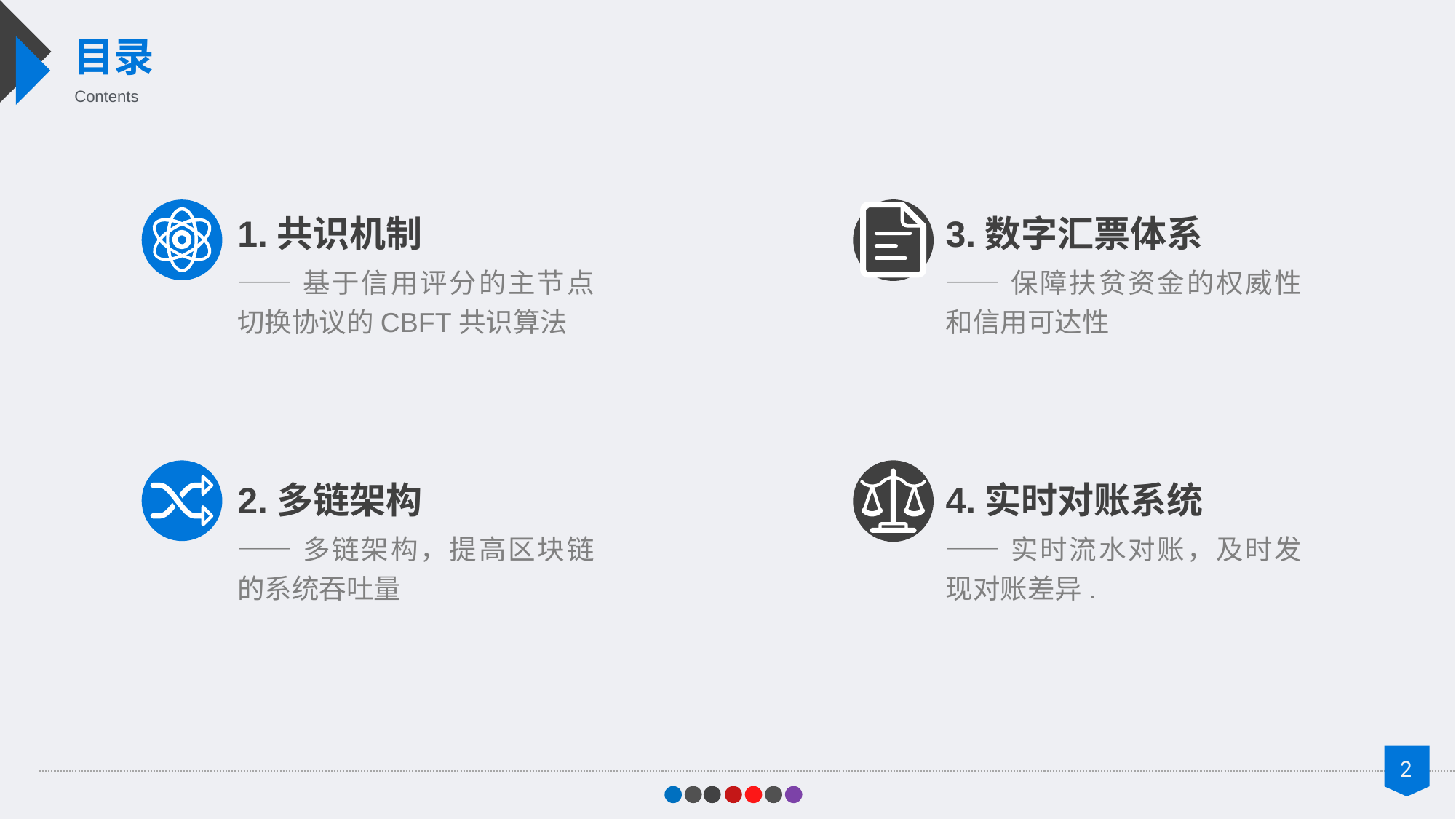

目录

Contents

1.共识机制
——基于信用评分的主节点切换协议的CBFT共识算法
3.数字汇票体系
——保障扶贫资金的权威性和信用可达性

2.多链架构
——多链架构，提高区块链的系统吞吐量
4.实时对账系统
——实时流水对账，及时发现对账差异.

2